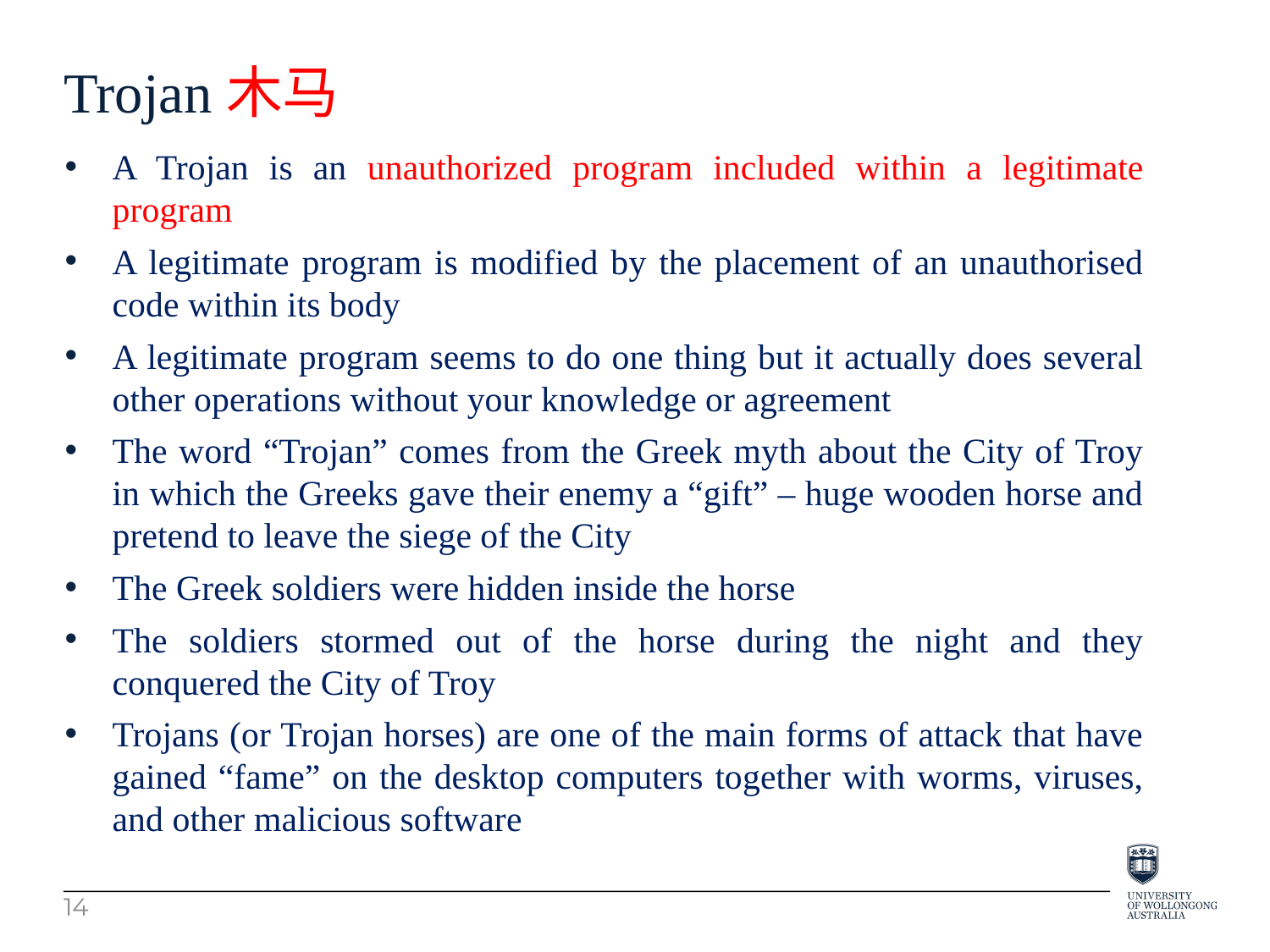

Trojan木马
A Trojan is an unauthorized program included within a legitimate program
A legitimate program is modified by the placement of an unauthorised code within its body
A legitimate program seems to do one thing but it actually does several other operations without your knowledge or agreement
The word “Trojan” comes from the Greek myth about the City of Troy in which the Greeks gave their enemy a “gift” – huge wooden horse and pretend to leave the siege of the City
The Greek soldiers were hidden inside the horse
The soldiers stormed out of the horse during the night and they conquered the City of Troy
Trojans (or Trojan horses) are one of the main forms of attack that have gained “fame” on the desktop computers together with worms, viruses, and other malicious software

14